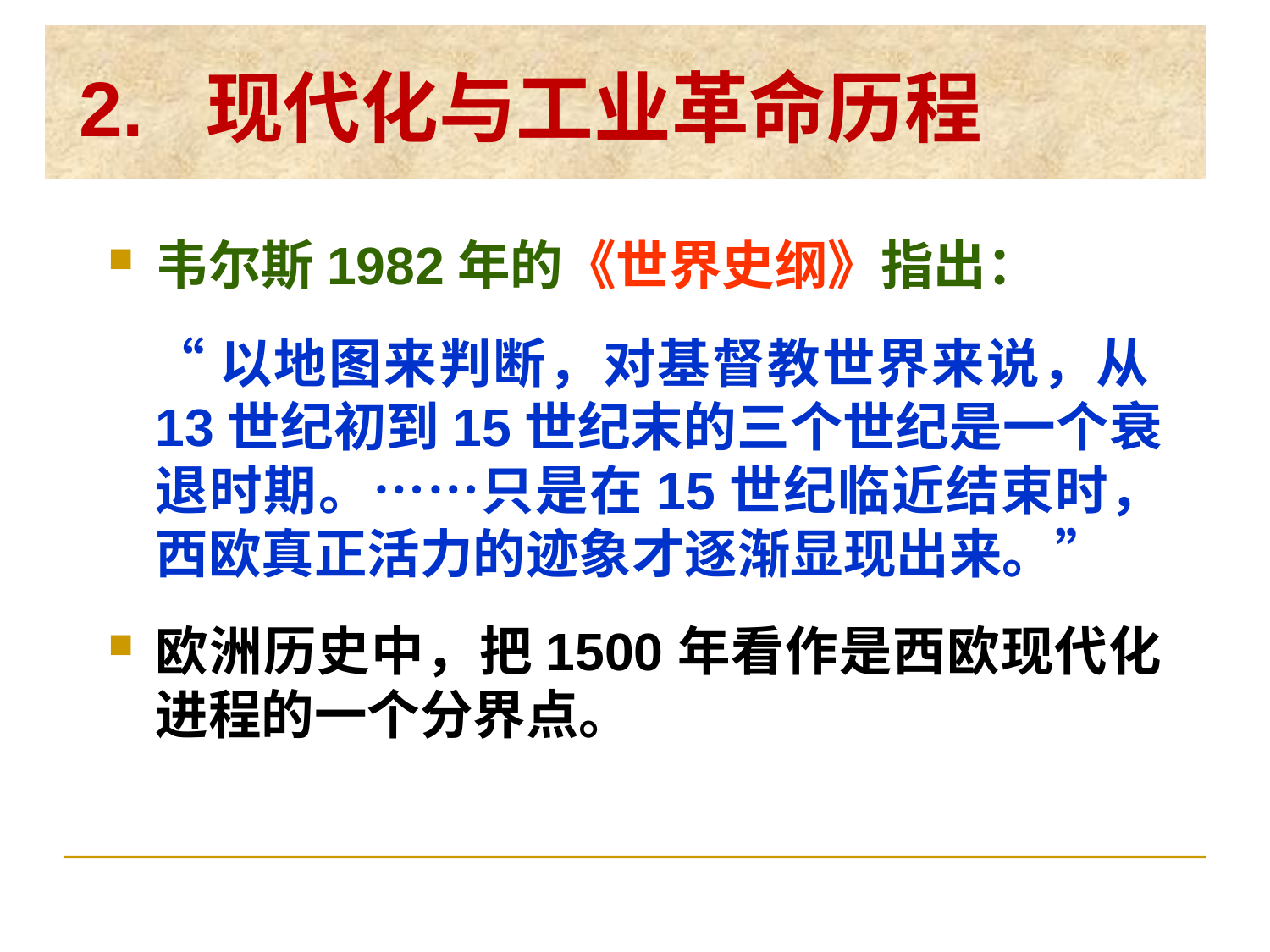

# 2.  现代化与工业革命历程
韦尔斯1982年的《世界史纲》指出：
   “以地图来判断，对基督教世界来说，从13世纪初到15世纪末的三个世纪是一个衰退时期。……只是在15世纪临近结束时，西欧真正活力的迹象才逐渐显现出来。”
欧洲历史中，把1500年看作是西欧现代化进程的一个分界点。
20